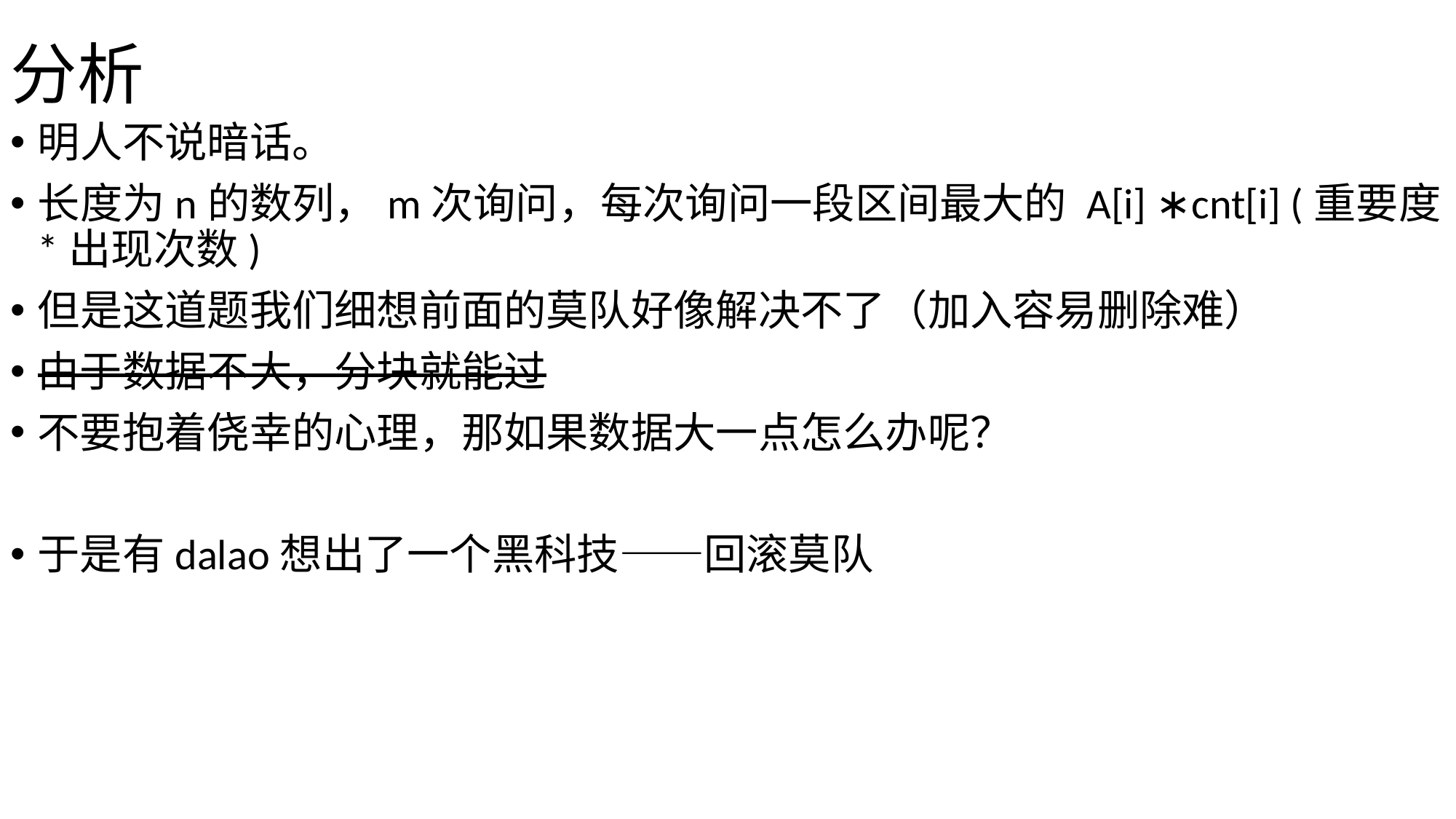

# 分析
明人不说暗话。
长度为n的数列，m次询问，每次询问一段区间最大的 A[i] ∗cnt[i] (重要度*出现次数)
但是这道题我们细想前面的莫队好像解决不了（加入容易删除难）
由于数据不大，分块就能过
不要抱着侥幸的心理，那如果数据大一点怎么办呢？

于是有dalao想出了一个黑科技——回滚莫队